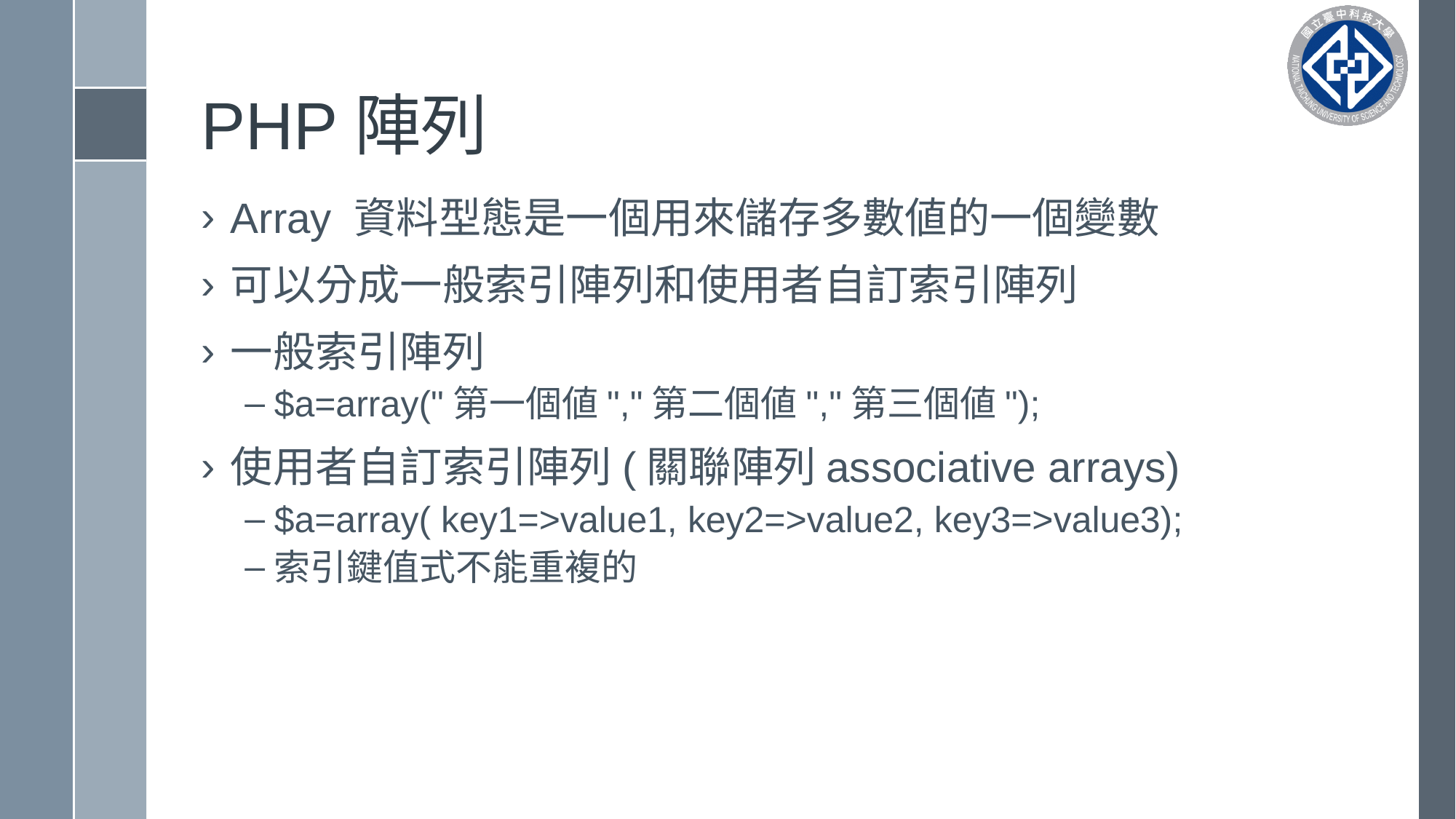

# PHP陣列
Array 資料型態是一個用來儲存多數値的一個變數
可以分成一般索引陣列和使用者自訂索引陣列
一般索引陣列
$a=array("第一個値","第二個値","第三個値");
使用者自訂索引陣列(關聯陣列associative arrays)
$a=array( key1=>value1, key2=>value2, key3=>value3);
索引鍵值式不能重複的